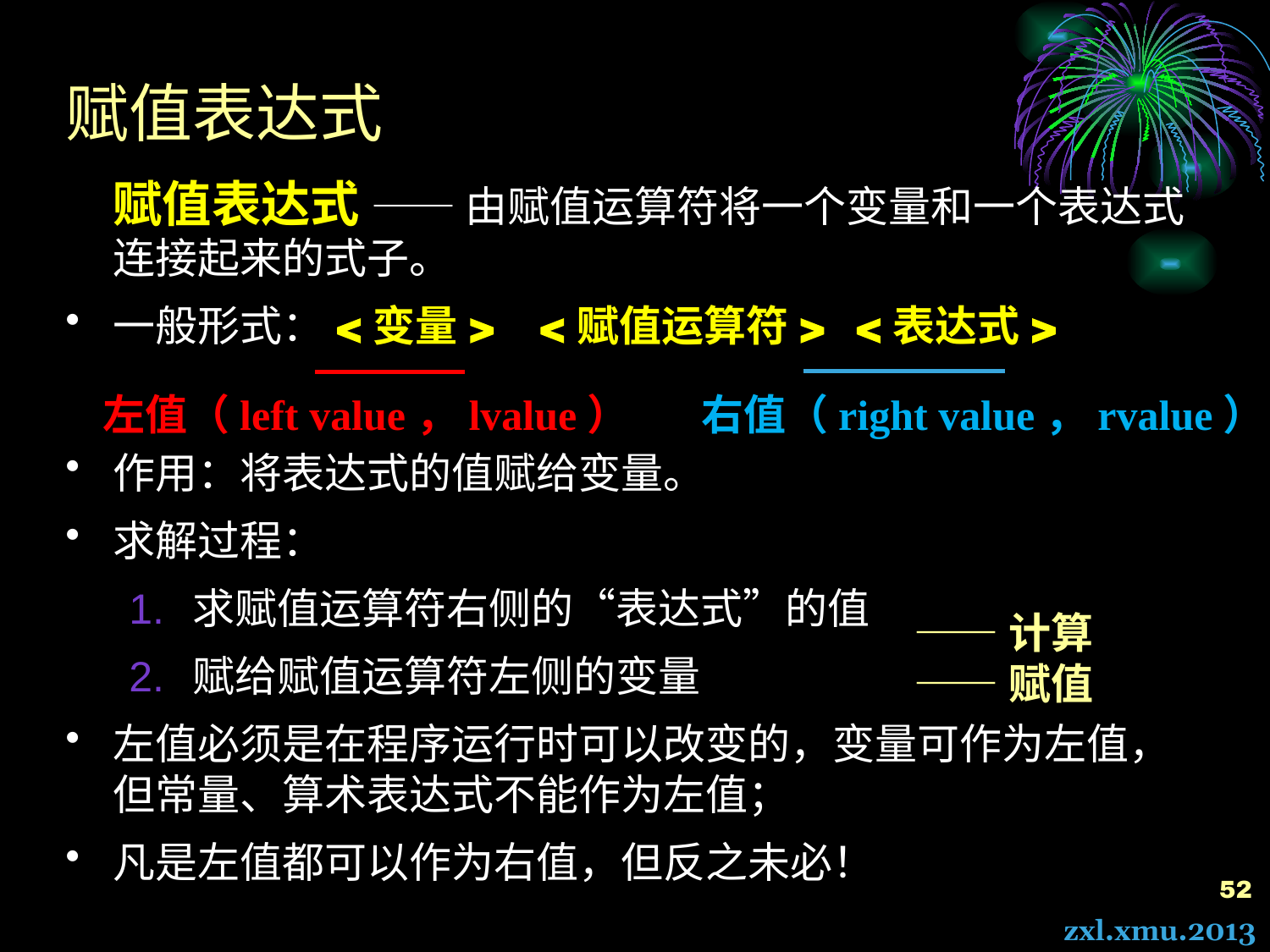

# 赋值表达式
	赋值表达式 —— 由赋值运算符将一个变量和一个表达式连接起来的式子。
一般形式：<变量>   <赋值运算符>  <表达式>

作用：将表达式的值赋给变量。
求解过程：
求赋值运算符右侧的“表达式”的值
赋给赋值运算符左侧的变量
左值必须是在程序运行时可以改变的，变量可作为左值，但常量、算术表达式不能作为左值；
凡是左值都可以作为右值，但反之未必！
左值（left value，lvalue）
右值（right value，rvalue）
——计算
——赋值
52